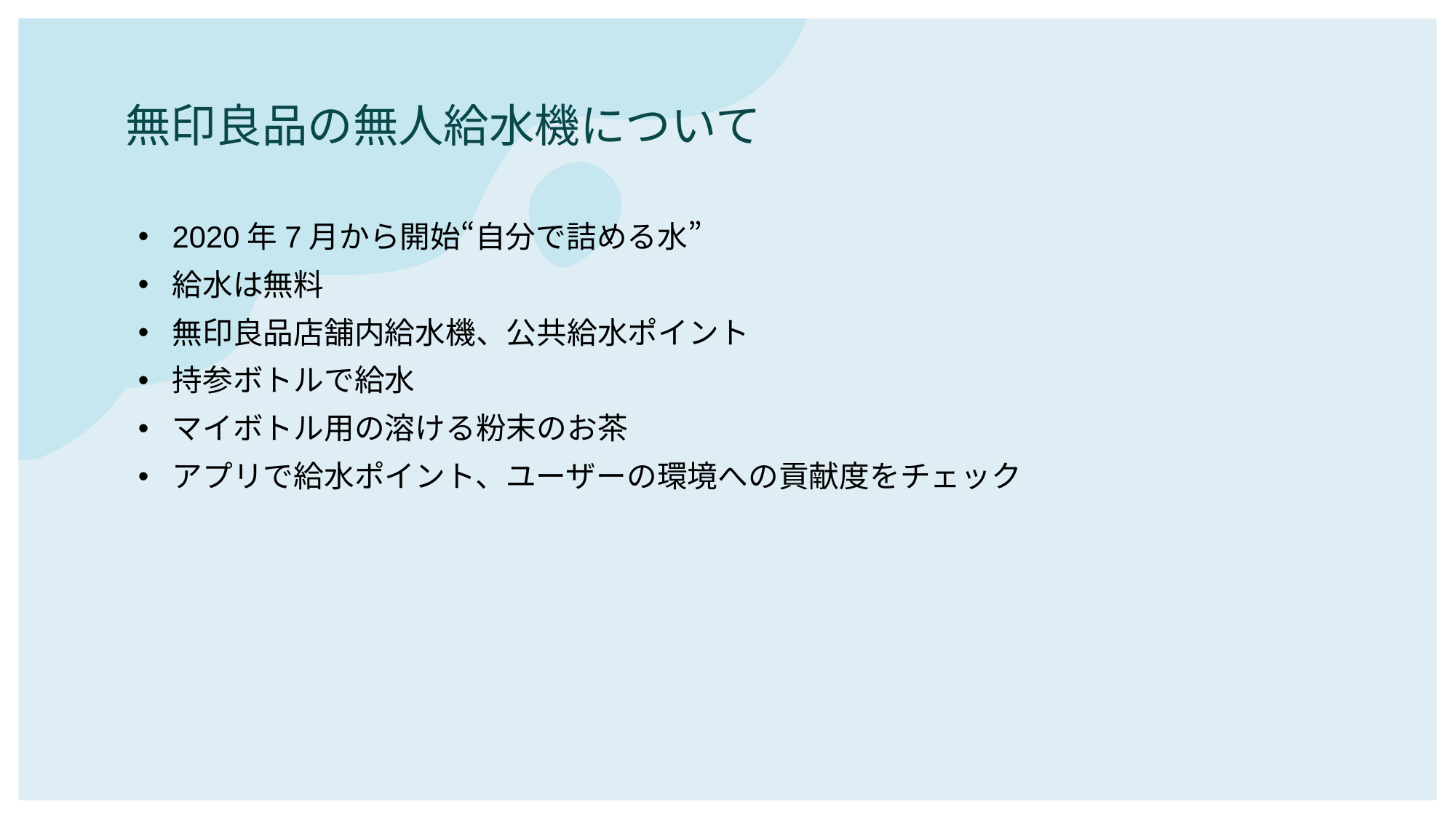

# 無印良品の無人給水機について
2020年7月から開始“自分で詰める水”
給水は無料
無印良品店舗内給水機、公共給水ポイント
持参ボトルで給水
マイボトル用の溶ける粉末のお茶
アプリで給水ポイント、ユーザーの環境への貢献度をチェック